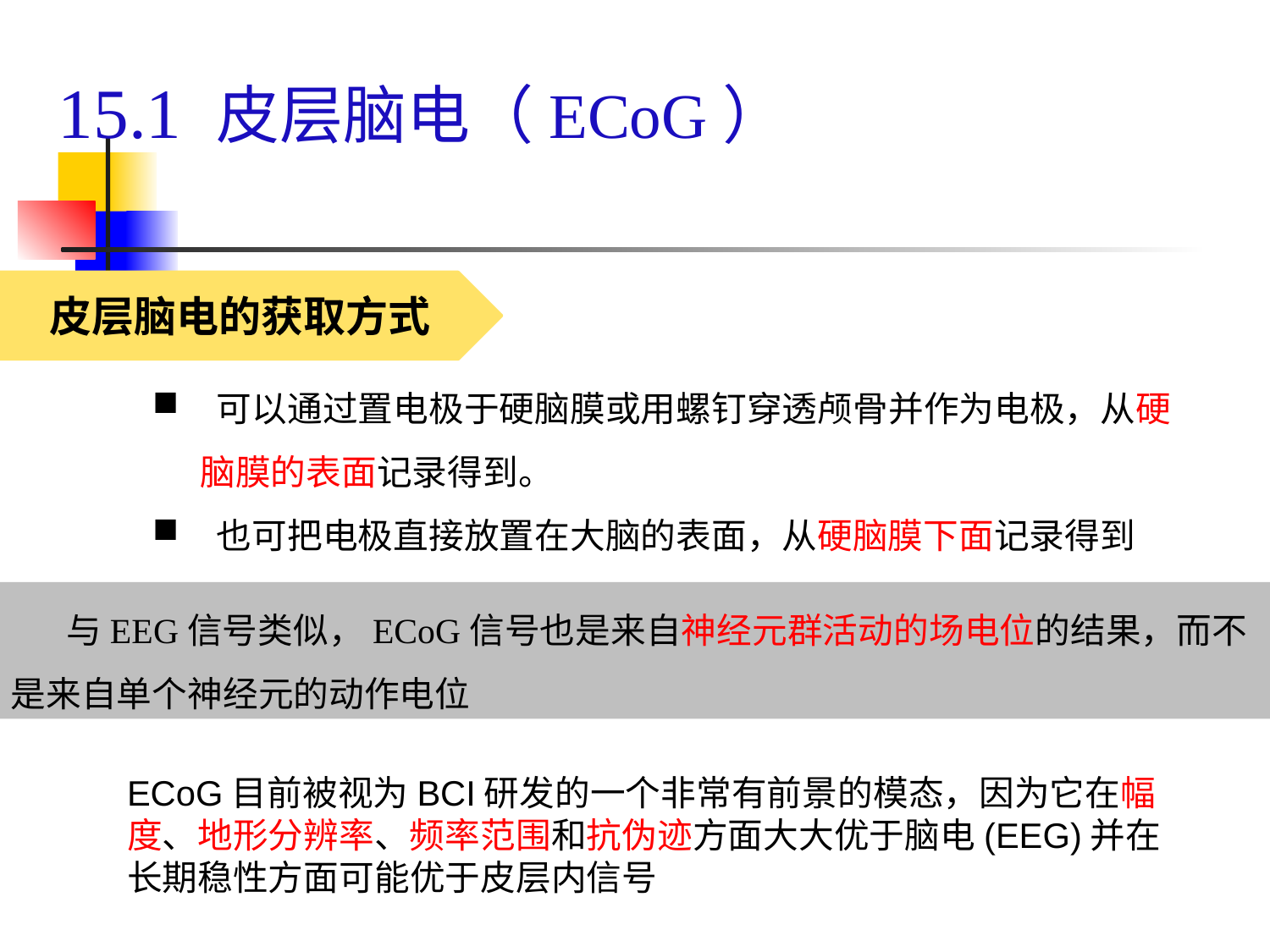

# 15.1 皮层脑电（ECoG）
皮层脑电的获取方式
 可以通过置电极于硬脑膜或用螺钉穿透颅骨并作为电极，从硬脑膜的表面记录得到。
 也可把电极直接放置在大脑的表面，从硬脑膜下面记录得到
      与EEG信号类似，ECoG信号也是来自神经元群活动的场电位的结果，而不是来自单个神经元的动作电位
ECoG目前被视为BCI研发的一个非常有前景的模态，因为它在幅度、地形分辨率、频率范围和抗伪迹方面大大优于脑电(EEG)并在长期稳性方面可能优于皮层内信号